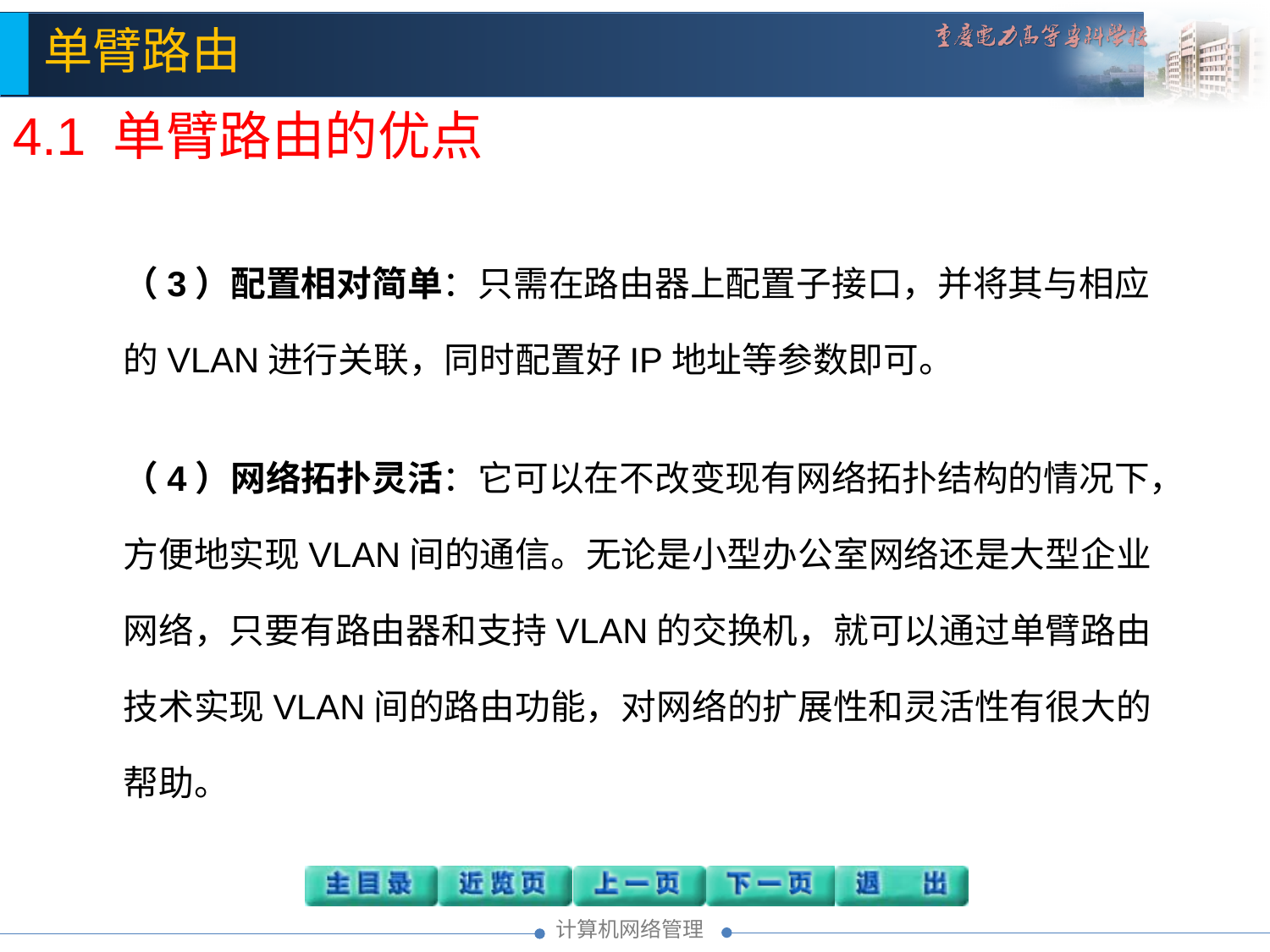

4.1 单臂路由的优点
（3）配置相对简单：只需在路由器上配置子接口，并将其与相应的VLAN进行关联，同时配置好IP地址等参数即可。
（4）网络拓扑灵活：它可以在不改变现有网络拓扑结构的情况下，方便地实现VLAN间的通信。无论是小型办公室网络还是大型企业网络，只要有路由器和支持VLAN的交换机，就可以通过单臂路由技术实现VLAN间的路由功能，对网络的扩展性和灵活性有很大的帮助。